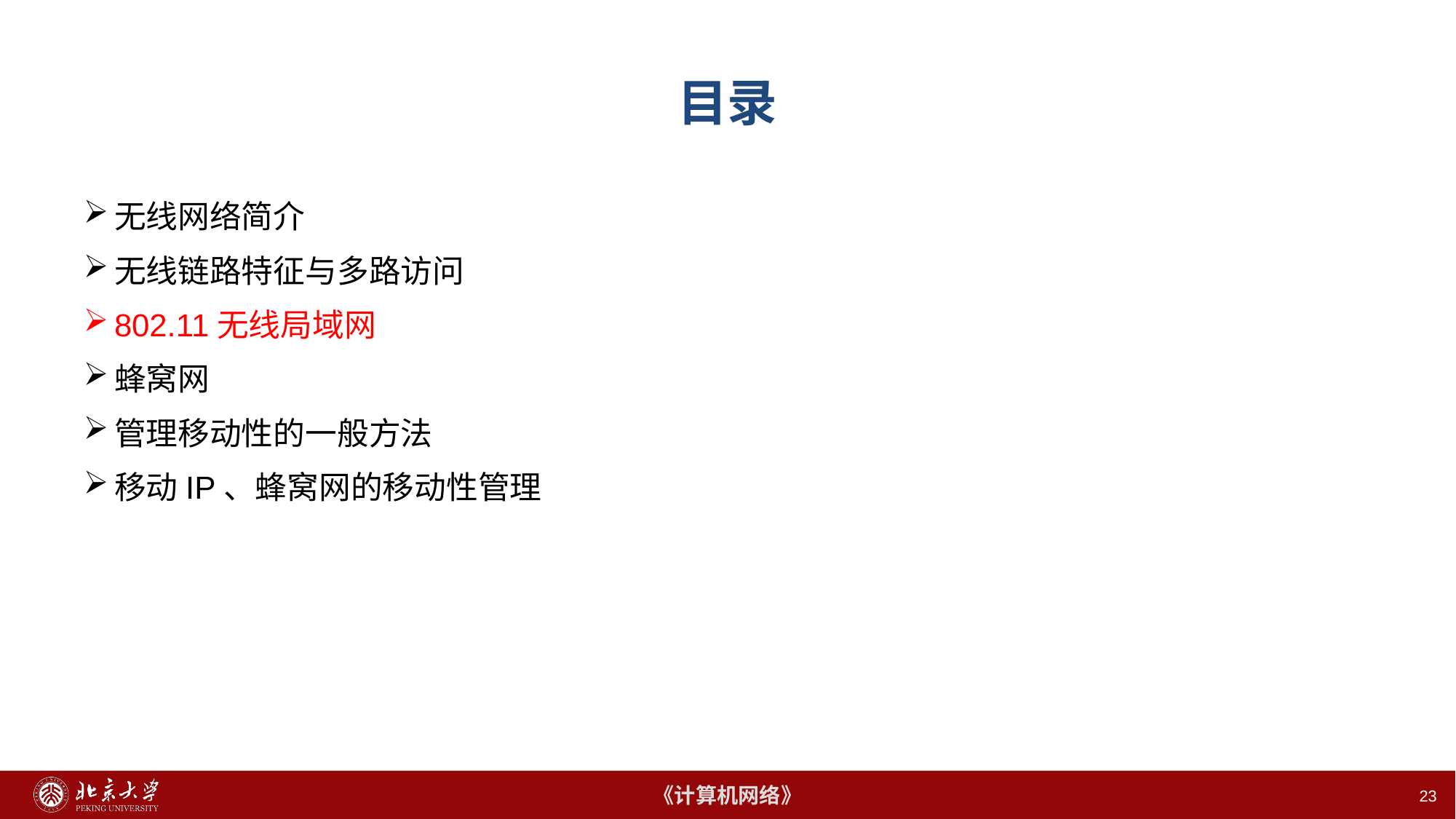

# 目录
无线网络简介
无线链路特征与多路访问
802.11无线局域网
蜂窝网
管理移动性的一般方法
移动IP、蜂窝网的移动性管理
23